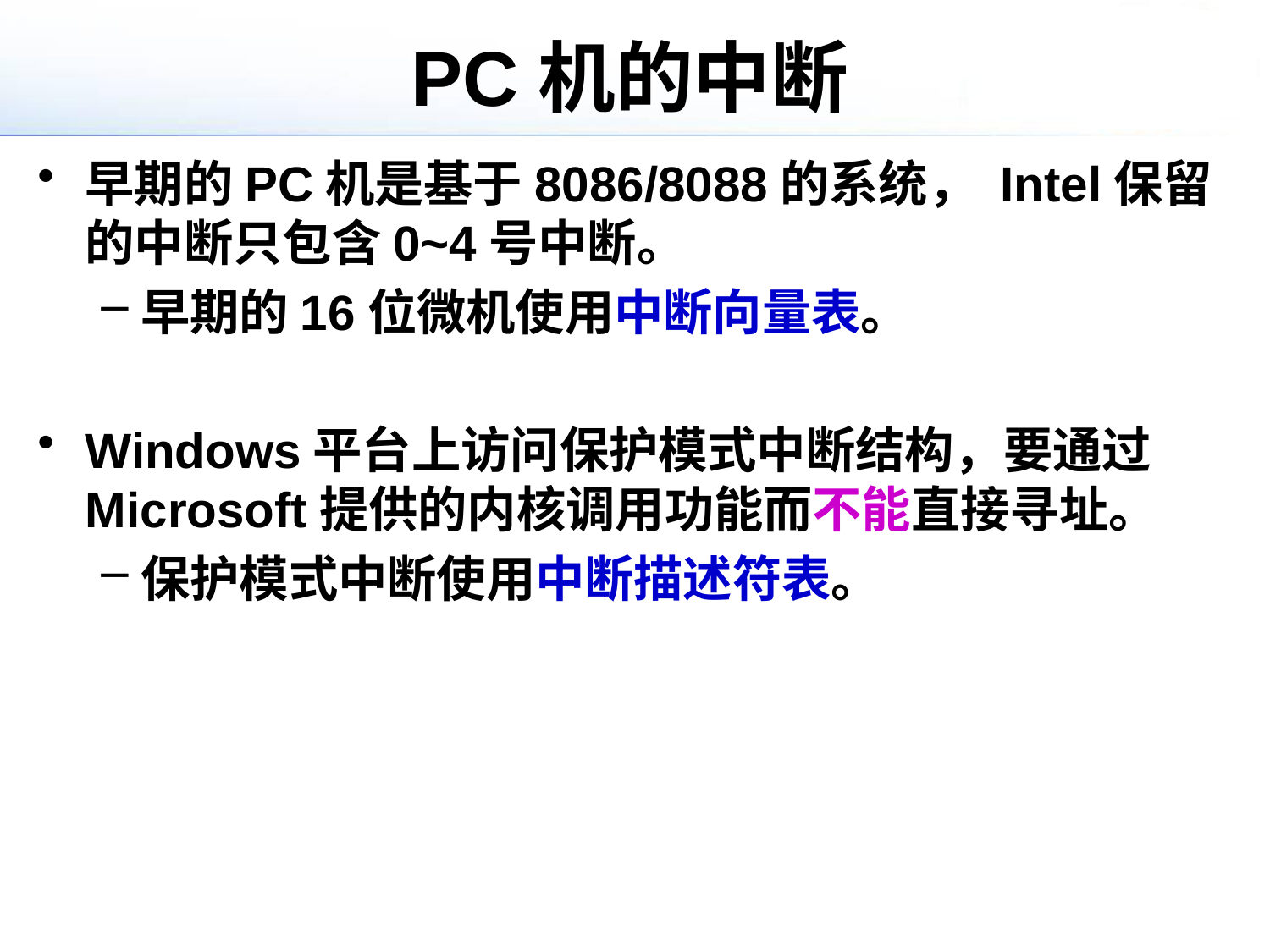

# PC机的中断
早期的PC机是基于8086/8088的系统， Intel保留的中断只包含0~4号中断。
早期的16位微机使用中断向量表。

Windows平台上访问保护模式中断结构，要通过Microsoft提供的内核调用功能而不能直接寻址。
保护模式中断使用中断描述符表。